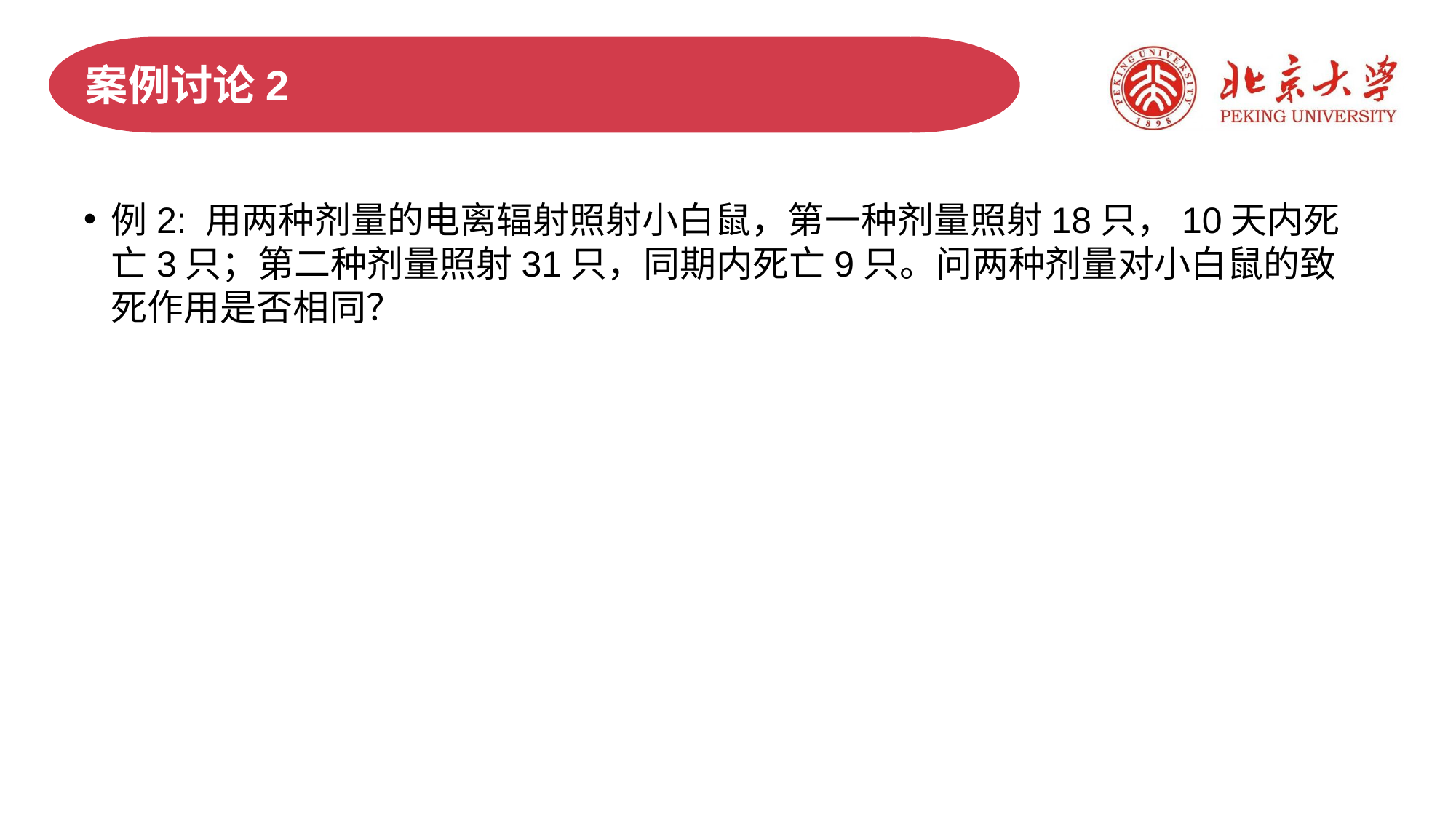

# 案例讨论2
例2: 用两种剂量的电离辐射照射小白鼠，第一种剂量照射18只，10天内死亡3只；第二种剂量照射31只，同期内死亡9只。问两种剂量对小白鼠的致死作用是否相同？